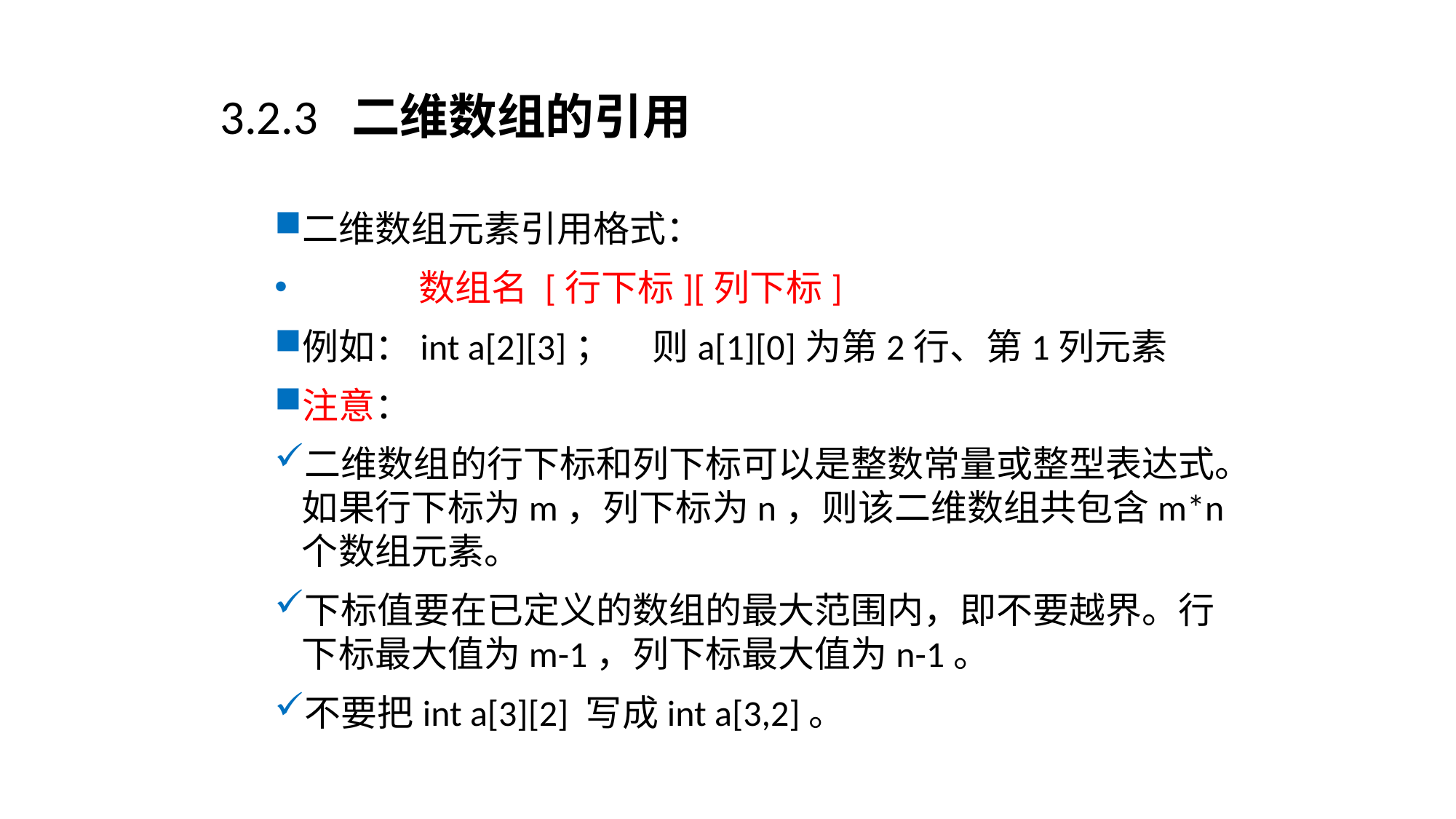

# 3.2.3  二维数组的引用
二维数组元素引用格式：
               数组名 [行下标][列下标]
例如：int a[2][3]；     则a[1][0]为第2行、第1列元素
注意：
二维数组的行下标和列下标可以是整数常量或整型表达式。如果行下标为m，列下标为n，则该二维数组共包含m*n个数组元素。
下标值要在已定义的数组的最大范围内，即不要越界。行下标最大值为m-1，列下标最大值为n-1。
不要把int a[3][2] 写成int a[3,2]。